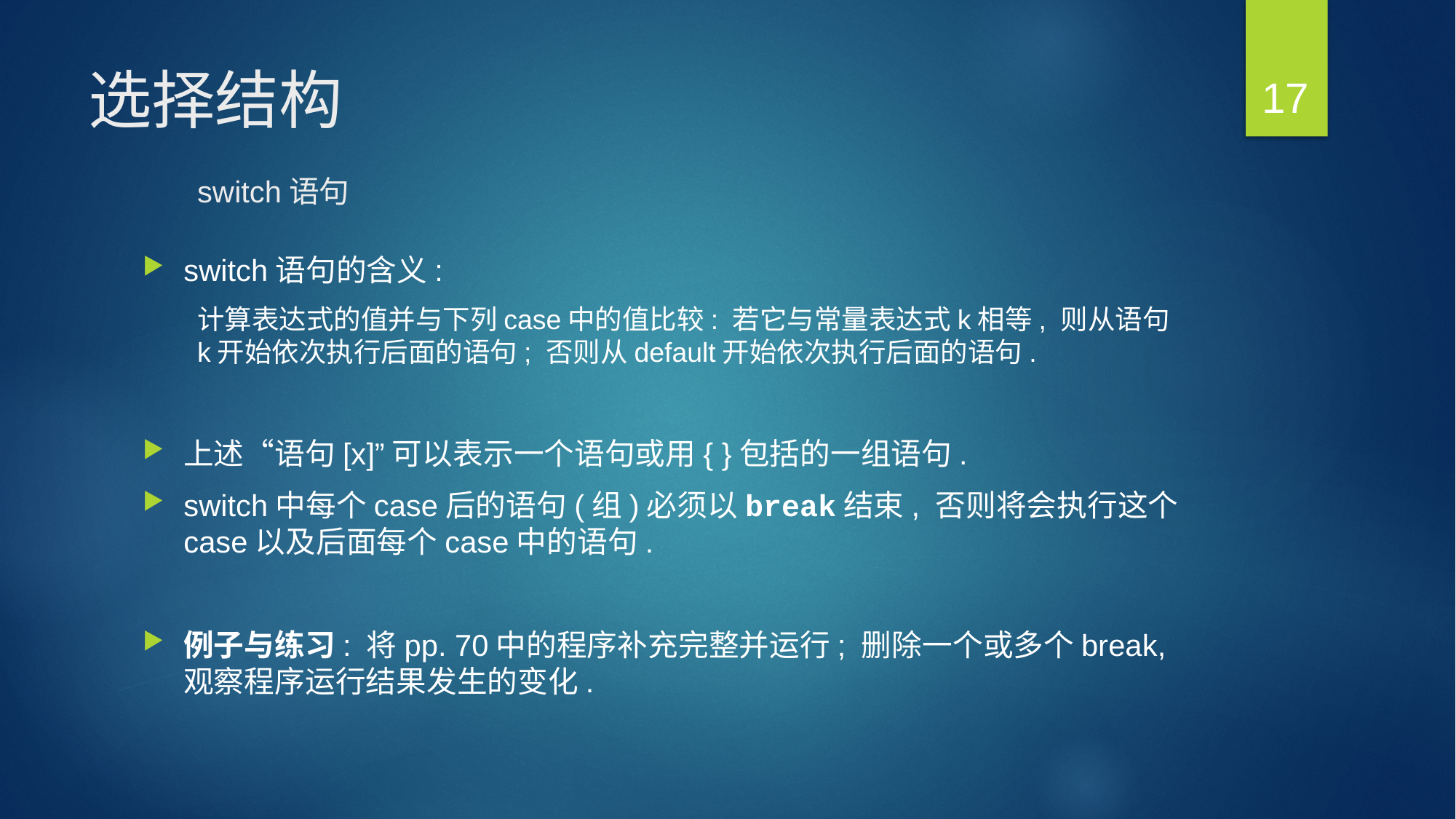

17
# 选择结构 switch语句
switch语句的含义:
计算表达式的值并与下列case中的值比较: 若它与常量表达式k相等, 则从语句k开始依次执行后面的语句; 否则从default开始依次执行后面的语句.

上述“语句[x]”可以表示一个语句或用{ }包括的一组语句.
switch中每个case后的语句(组)必须以break结束, 否则将会执行这个case以及后面每个case中的语句.

例子与练习: 将pp. 70中的程序补充完整并运行; 删除一个或多个break, 观察程序运行结果发生的变化.